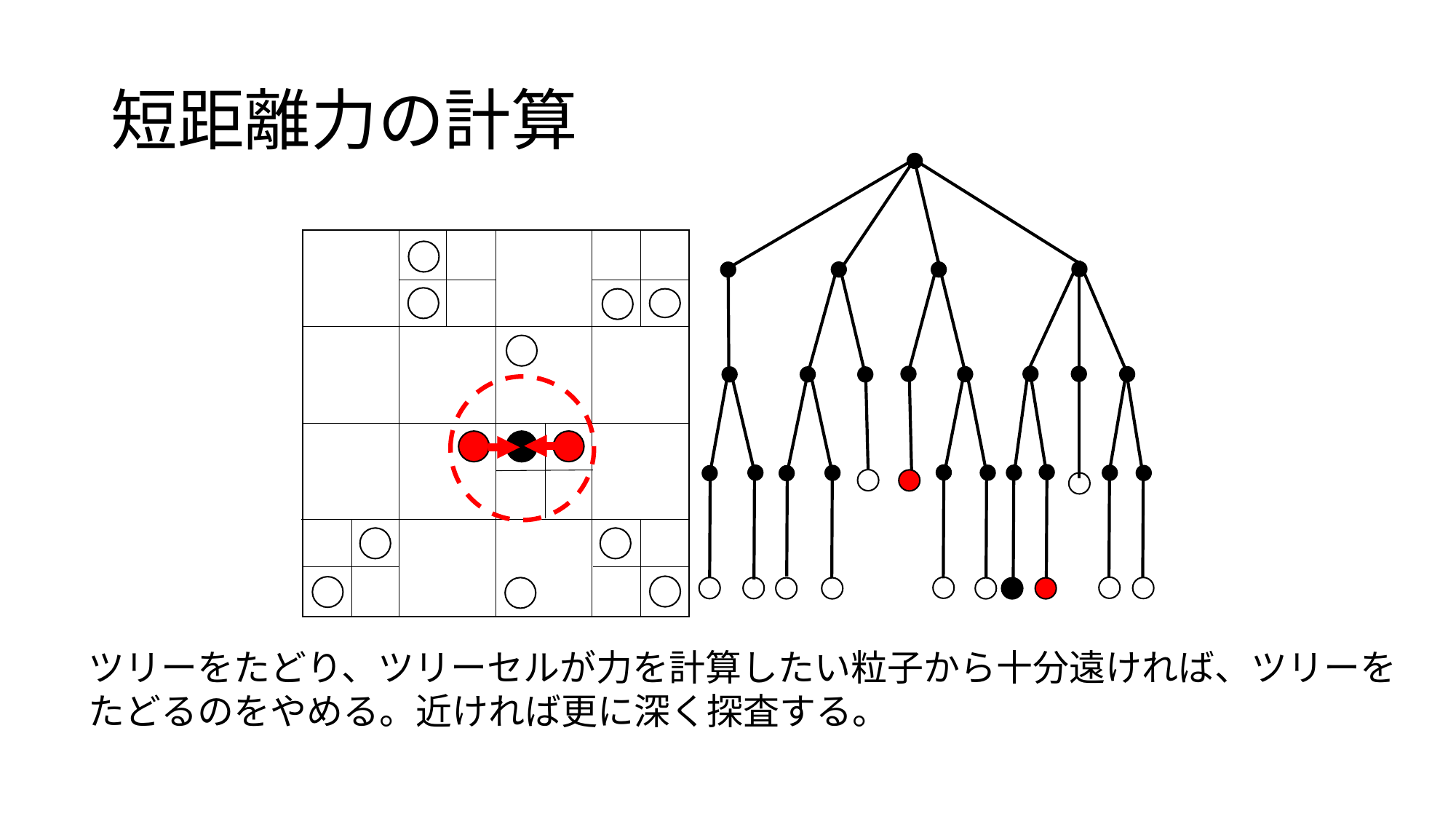

# 短距離力の計算

ツリーをたどり、ツリーセルが力を計算したい粒子から十分遠ければ、ツリーをたどるのをやめる。近ければ更に深く探査する。